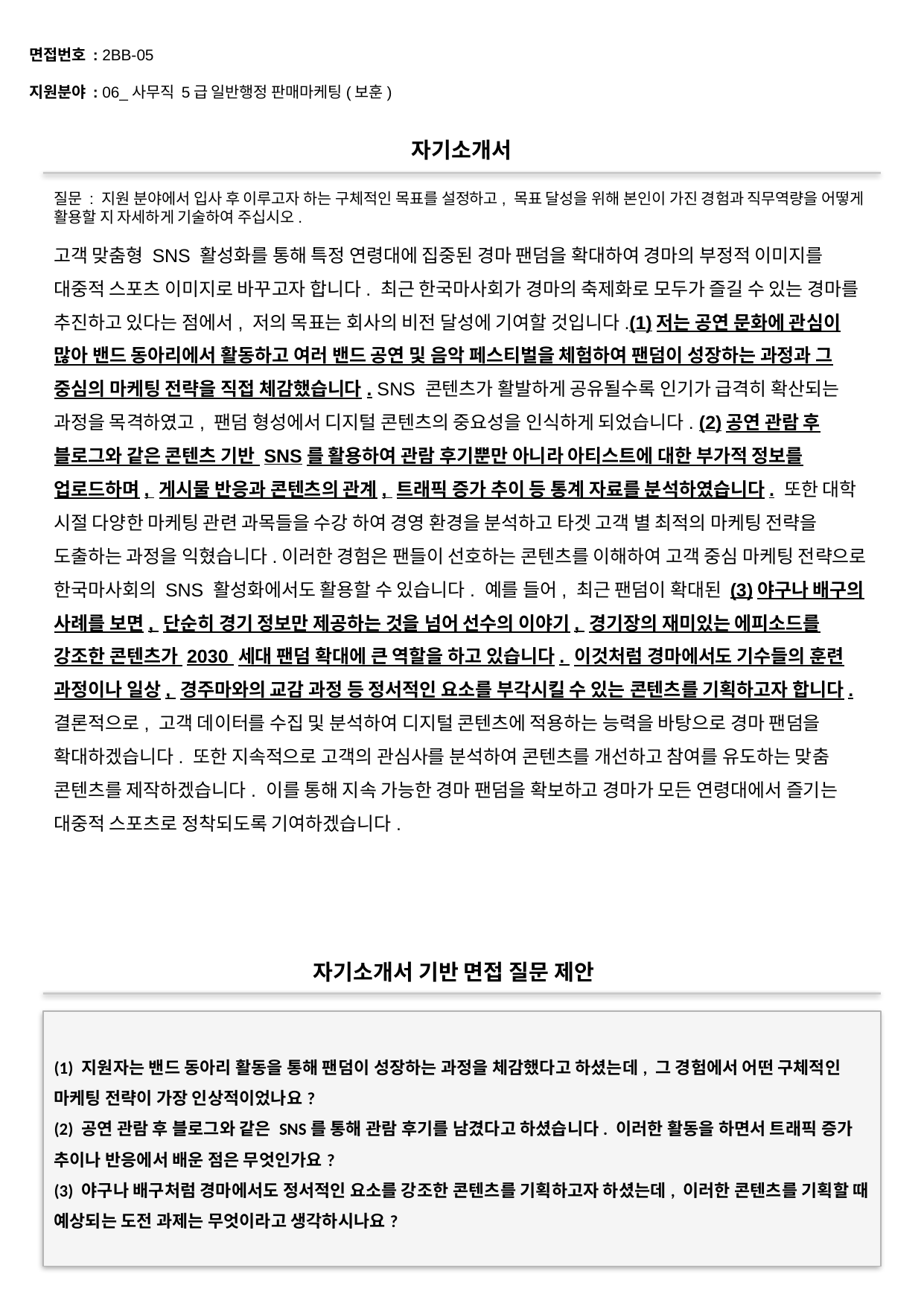

면접번호 : 2BB-05

지원분야 : 06_사무직 5급 일반행정 판매마케팅(보훈)
#

자기소개서

질문 : 지원 분야에서 입사 후 이루고자 하는 구체적인 목표를 설정하고, 목표 달성을 위해 본인이 가진 경험과 직무역량을 어떻게 활용할 지 자세하게 기술하여 주십시오.

고객 맞춤형 SNS 활성화를 통해 특정 연령대에 집중된 경마 팬덤을 확대하여 경마의 부정적 이미지를 대중적 스포츠 이미지로 바꾸고자 합니다. 최근 한국마사회가 경마의 축제화로 모두가 즐길 수 있는 경마를 추진하고 있다는 점에서, 저의 목표는 회사의 비전 달성에 기여할 것입니다.(1)저는 공연 문화에 관심이 많아 밴드 동아리에서 활동하고 여러 밴드 공연 및 음악 페스티벌을 체험하여 팬덤이 성장하는 과정과 그 중심의 마케팅 전략을 직접 체감했습니다. SNS 콘텐츠가 활발하게 공유될수록 인기가 급격히 확산되는 과정을 목격하였고, 팬덤 형성에서 디지털 콘텐츠의 중요성을 인식하게 되었습니다. (2)공연 관람 후 블로그와 같은 콘텐츠 기반 SNS를 활용하여 관람 후기뿐만 아니라 아티스트에 대한 부가적 정보를 업로드하며, 게시물 반응과 콘텐츠의 관계, 트래픽 증가 추이 등 통계 자료를 분석하였습니다. 또한 대학 시절 다양한 마케팅 관련 과목들을 수강 하여 경영 환경을 분석하고 타겟 고객 별 최적의 마케팅 전략을 도출하는 과정을 익혔습니다.이러한 경험은 팬들이 선호하는 콘텐츠를 이해하여 고객 중심 마케팅 전략으로 한국마사회의 SNS 활성화에서도 활용할 수 있습니다. 예를 들어, 최근 팬덤이 확대된 (3)야구나 배구의 사례를 보면, 단순히 경기 정보만 제공하는 것을 넘어 선수의 이야기, 경기장의 재미있는 에피소드를 강조한 콘텐츠가 2030 세대 팬덤 확대에 큰 역할을 하고 있습니다. 이것처럼 경마에서도 기수들의 훈련 과정이나 일상, 경주마와의 교감 과정 등 정서적인 요소를 부각시킬 수 있는 콘텐츠를 기획하고자 합니다. 결론적으로, 고객 데이터를 수집 및 분석하여 디지털 콘텐츠에 적용하는 능력을 바탕으로 경마 팬덤을 확대하겠습니다. 또한 지속적으로 고객의 관심사를 분석하여 콘텐츠를 개선하고 참여를 유도하는 맞춤 콘텐츠를 제작하겠습니다. 이를 통해 지속 가능한 경마 팬덤을 확보하고 경마가 모든 연령대에서 즐기는 대중적 스포츠로 정착되도록 기여하겠습니다.

자기소개서 기반 면접 질문 제안

(1) 지원자는 밴드 동아리 활동을 통해 팬덤이 성장하는 과정을 체감했다고 하셨는데, 그 경험에서 어떤 구체적인 마케팅 전략이 가장 인상적이었나요?
(2) 공연 관람 후 블로그와 같은 SNS를 통해 관람 후기를 남겼다고 하셨습니다. 이러한 활동을 하면서 트래픽 증가 추이나 반응에서 배운 점은 무엇인가요?
(3) 야구나 배구처럼 경마에서도 정서적인 요소를 강조한 콘텐츠를 기획하고자 하셨는데, 이러한 콘텐츠를 기획할 때 예상되는 도전 과제는 무엇이라고 생각하시나요?